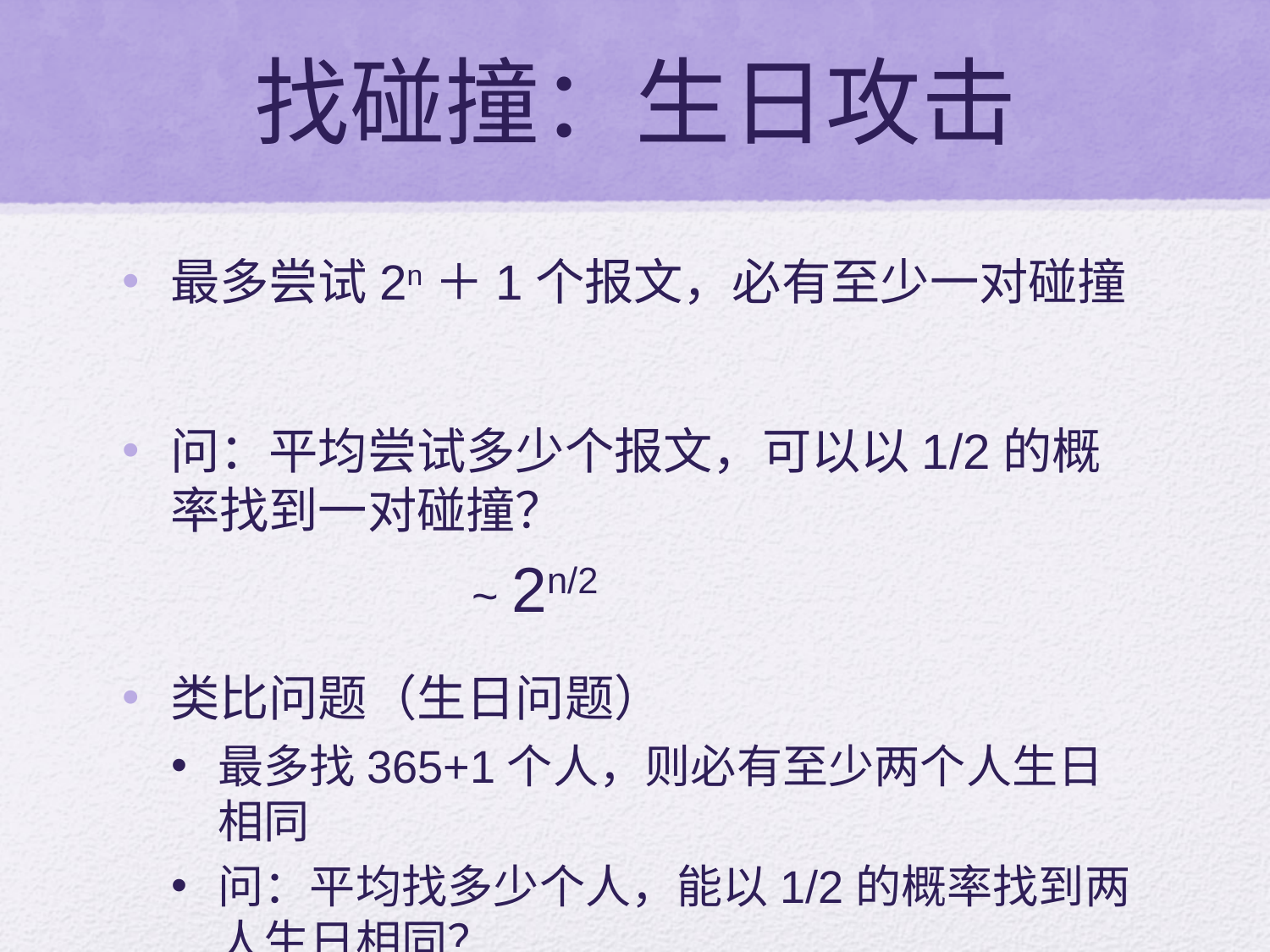

# 找碰撞：生日攻击
最多尝试2n＋1个报文，必有至少一对碰撞

问：平均尝试多少个报文，可以以1/2的概率找到一对碰撞？
			~ 2n/2
类比问题（生日问题）
最多找365+1个人，则必有至少两个人生日相同
问：平均找多少个人，能以1/2的概率找到两人生日相同？
			23